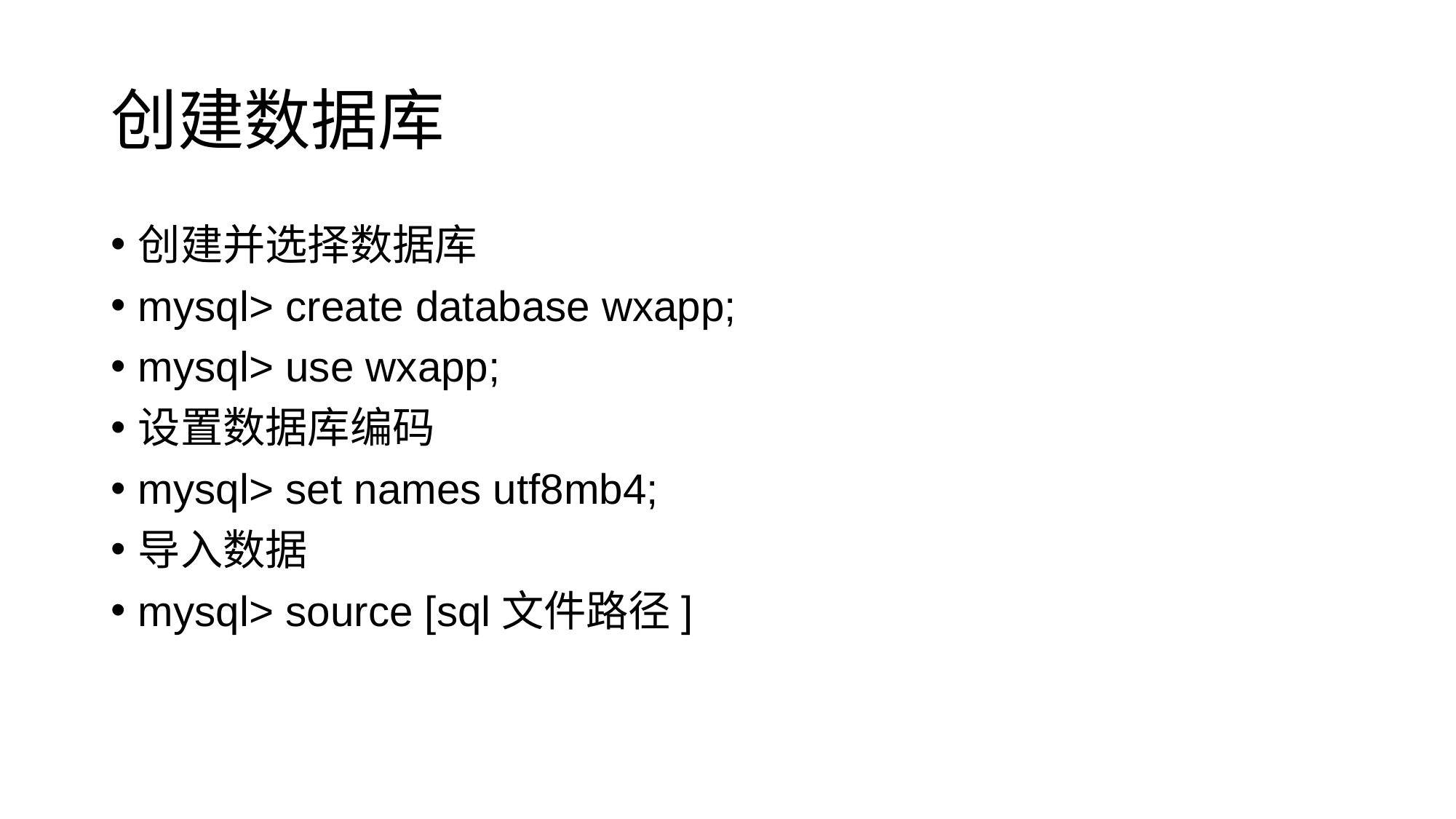

# 创建数据库
创建并选择数据库
mysql> create database wxapp;
mysql> use wxapp;
设置数据库编码
mysql> set names utf8mb4;
导入数据
mysql> source [sql文件路径]